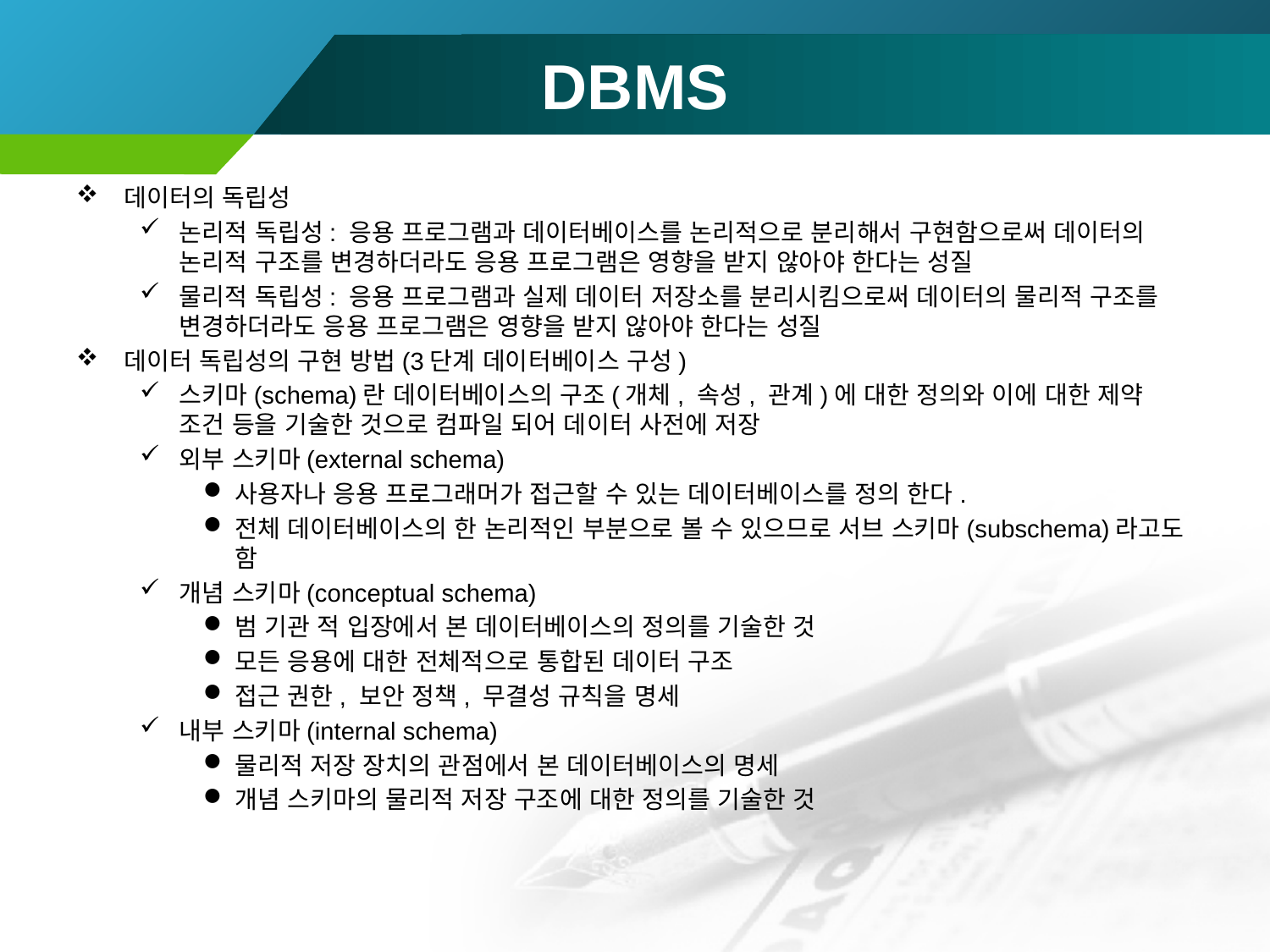

# DBMS
데이터의 독립성
논리적 독립성: 응용 프로그램과 데이터베이스를 논리적으로 분리해서 구현함으로써 데이터의 논리적 구조를 변경하더라도 응용 프로그램은 영향을 받지 않아야 한다는 성질
물리적 독립성: 응용 프로그램과 실제 데이터 저장소를 분리시킴으로써 데이터의 물리적 구조를 변경하더라도 응용 프로그램은 영향을 받지 않아야 한다는 성질
데이터 독립성의 구현 방법(3단계 데이터베이스 구성)
스키마(schema)란 데이터베이스의 구조(개체, 속성, 관계)에 대한 정의와 이에 대한 제약 조건 등을 기술한 것으로 컴파일 되어 데이터 사전에 저장
외부 스키마(external schema)
사용자나 응용 프로그래머가 접근할 수 있는 데이터베이스를 정의 한다.
전체 데이터베이스의 한 논리적인 부분으로 볼 수 있으므로 서브 스키마(subschema)라고도 함
개념 스키마(conceptual schema)
범 기관 적 입장에서 본 데이터베이스의 정의를 기술한 것
모든 응용에 대한 전체적으로 통합된 데이터 구조
접근 권한, 보안 정책, 무결성 규칙을 명세
내부 스키마(internal schema)
물리적 저장 장치의 관점에서 본 데이터베이스의 명세
개념 스키마의 물리적 저장 구조에 대한 정의를 기술한 것